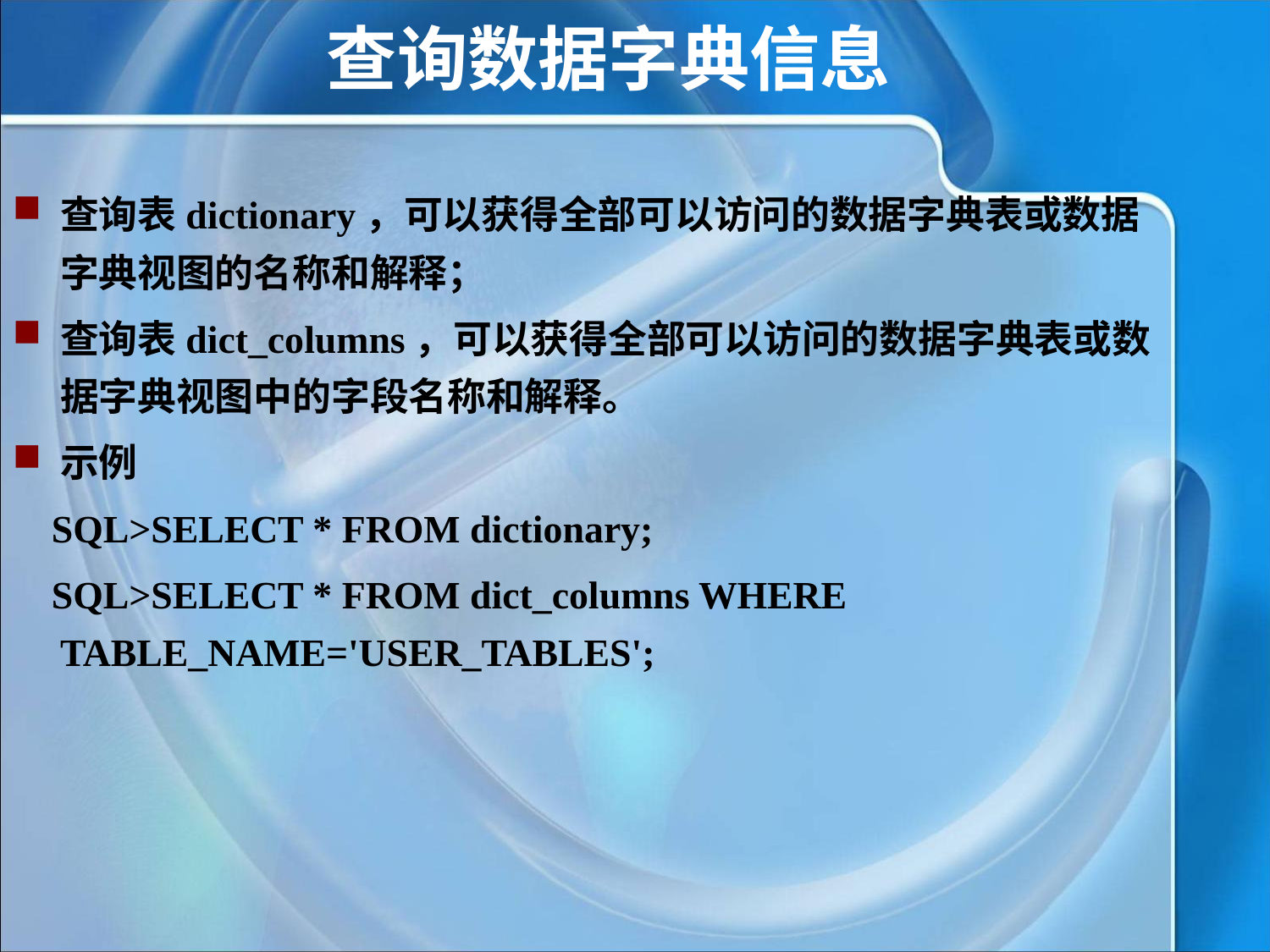

查询数据字典信息
查询表dictionary，可以获得全部可以访问的数据字典表或数据字典视图的名称和解释；
查询表dict_columns，可以获得全部可以访问的数据字典表或数据字典视图中的字段名称和解释。
示例
    SQL>SELECT * FROM dictionary;
    SQL>SELECT * FROM dict_columns WHERE TABLE_NAME='USER_TABLES';